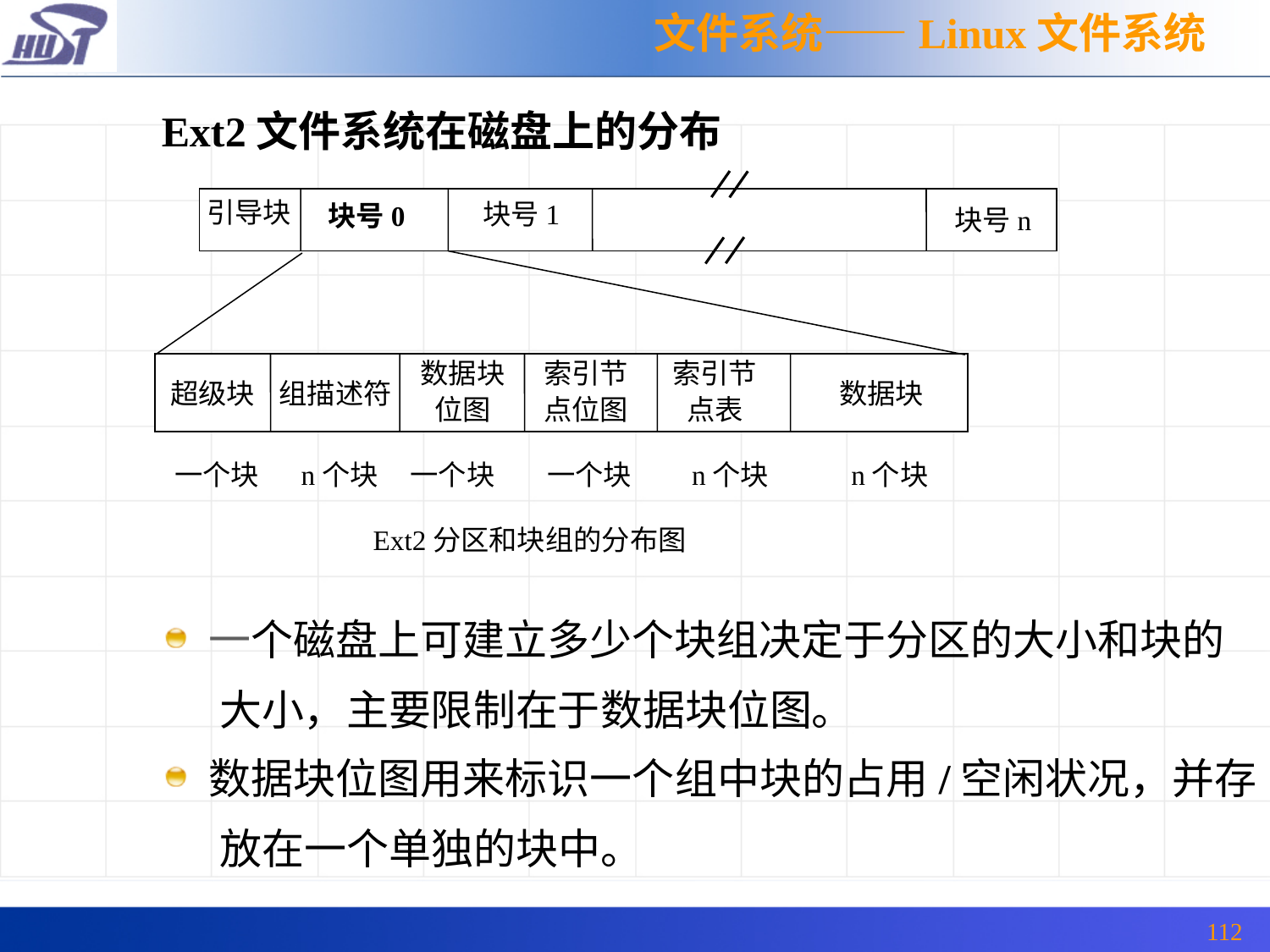

文件系统——Linux文件系统
Ext2文件系统在磁盘上的分布

引导块

块号1
块号0
块号n

索引节
点位图

数据块
位图
索引节
点表

组描述符
超级块
数据块
一个块
n个块
一个块
一个块
n个块
n个块
Ext2分区和块组的分布图
一个磁盘上可建立多少个块组决定于分区的大小和块的
     大小，主要限制在于数据块位图。
数据块位图用来标识一个组中块的占用/空闲状况，并存
     放在一个单独的块中。
112